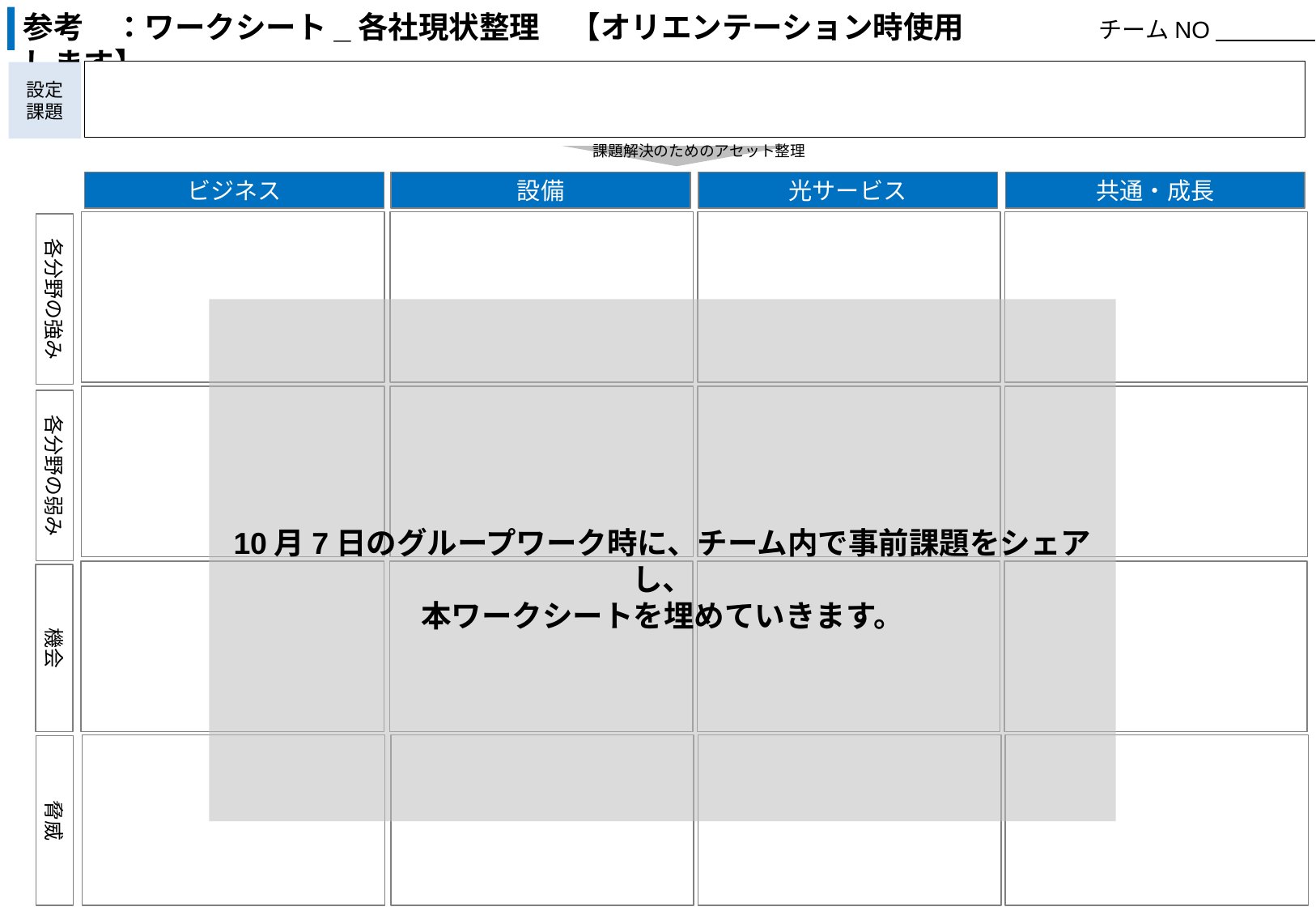

参考　：ワークシート_各社現状整理　【オリエンテーション時使用します】

チームNO

設定課題
課題解決のためのアセット整理

ビジネス
設備
光サービス
共通・成長

各分野の強み

10月7日のグループワーク時に、チーム内で事前課題をシェアし、
本ワークシートを埋めていきます。

各分野の弱み

機会

脅威